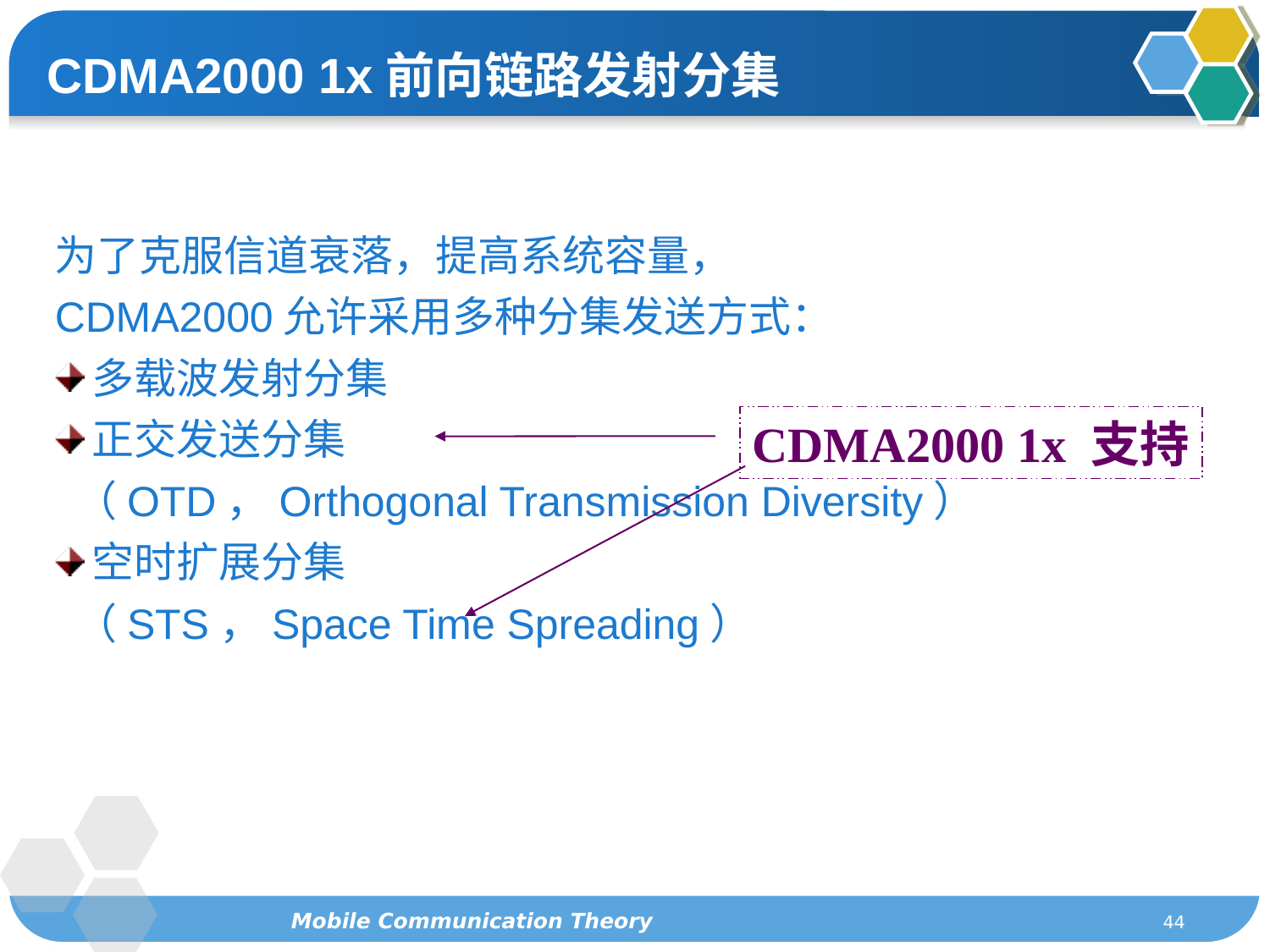

# CDMA2000 1x前向链路发射分集
为了克服信道衰落，提高系统容量，
CDMA2000允许采用多种分集发送方式：
多载波发射分集
正交发送分集
 （OTD，Orthogonal Transmission Diversity）
空时扩展分集
 （STS，Space Time Spreading）
CDMA2000 1x 支持

Mobile Communication Theory